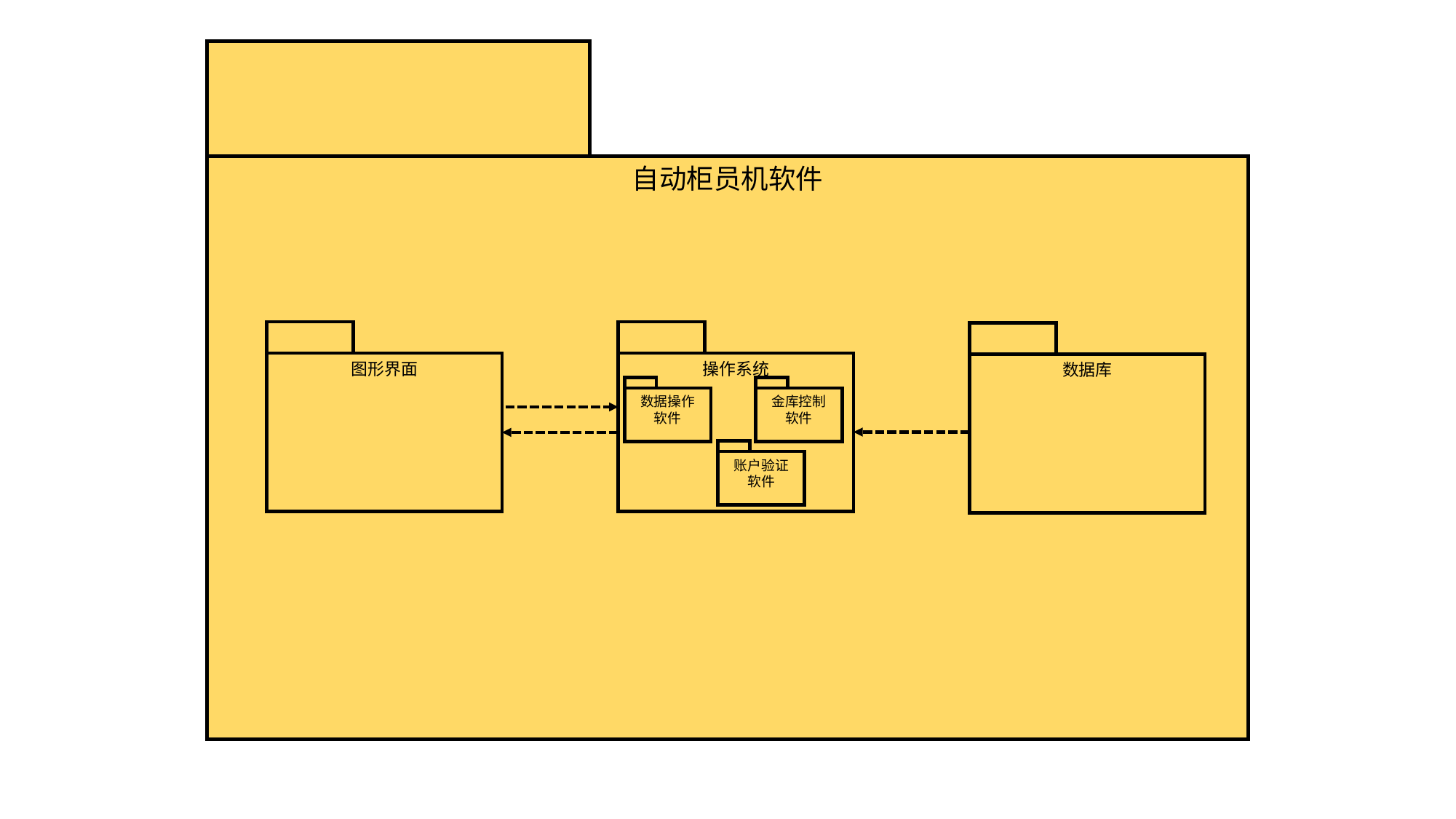

自动柜员机软件

图形界面

操作系统

数据库

数据操作软件

金库控制软件

账户验证软件